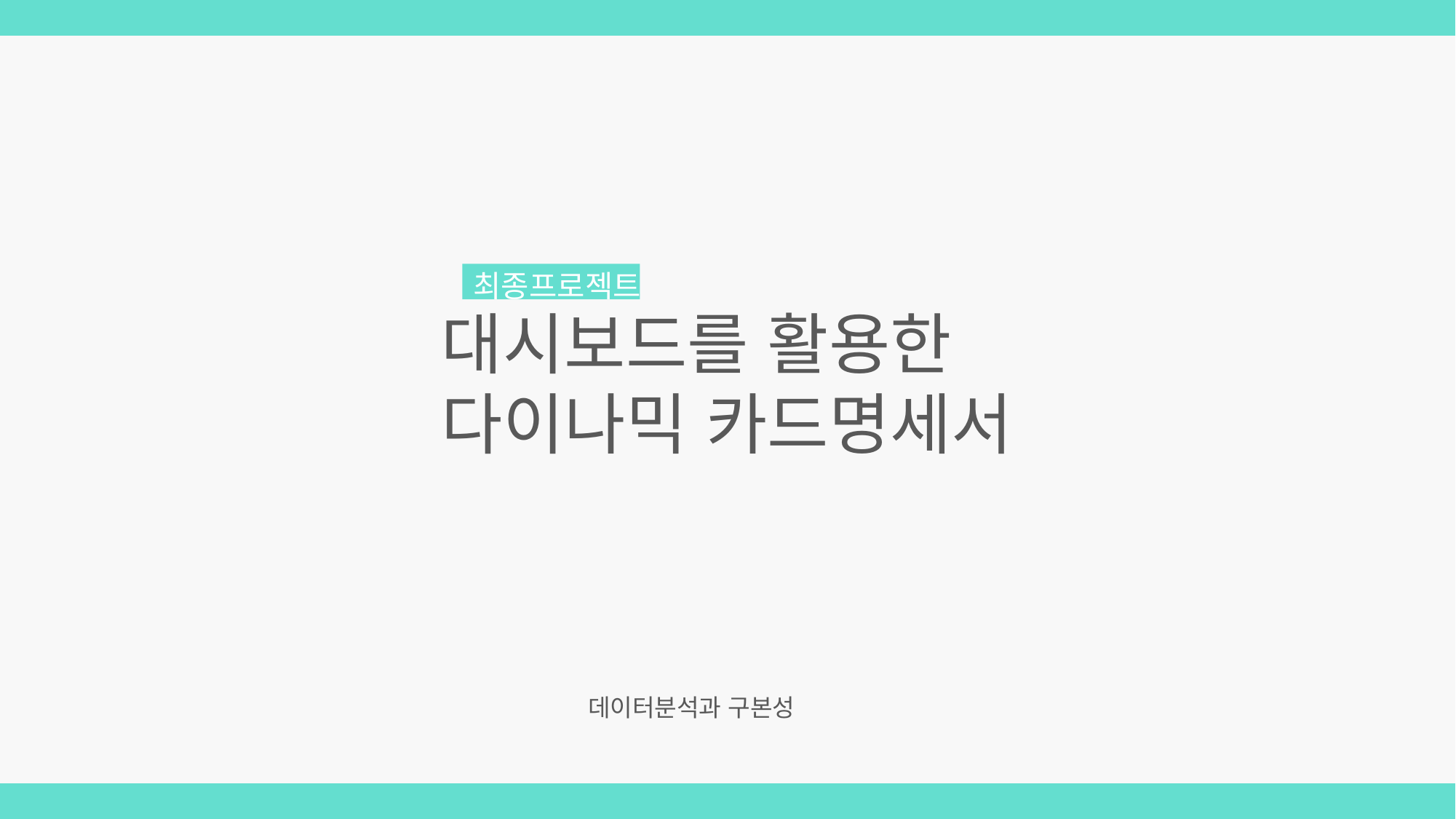

최종프로젝트

대시보드를 활용한
다이나믹 카드명세서
데이터분석과 구본성